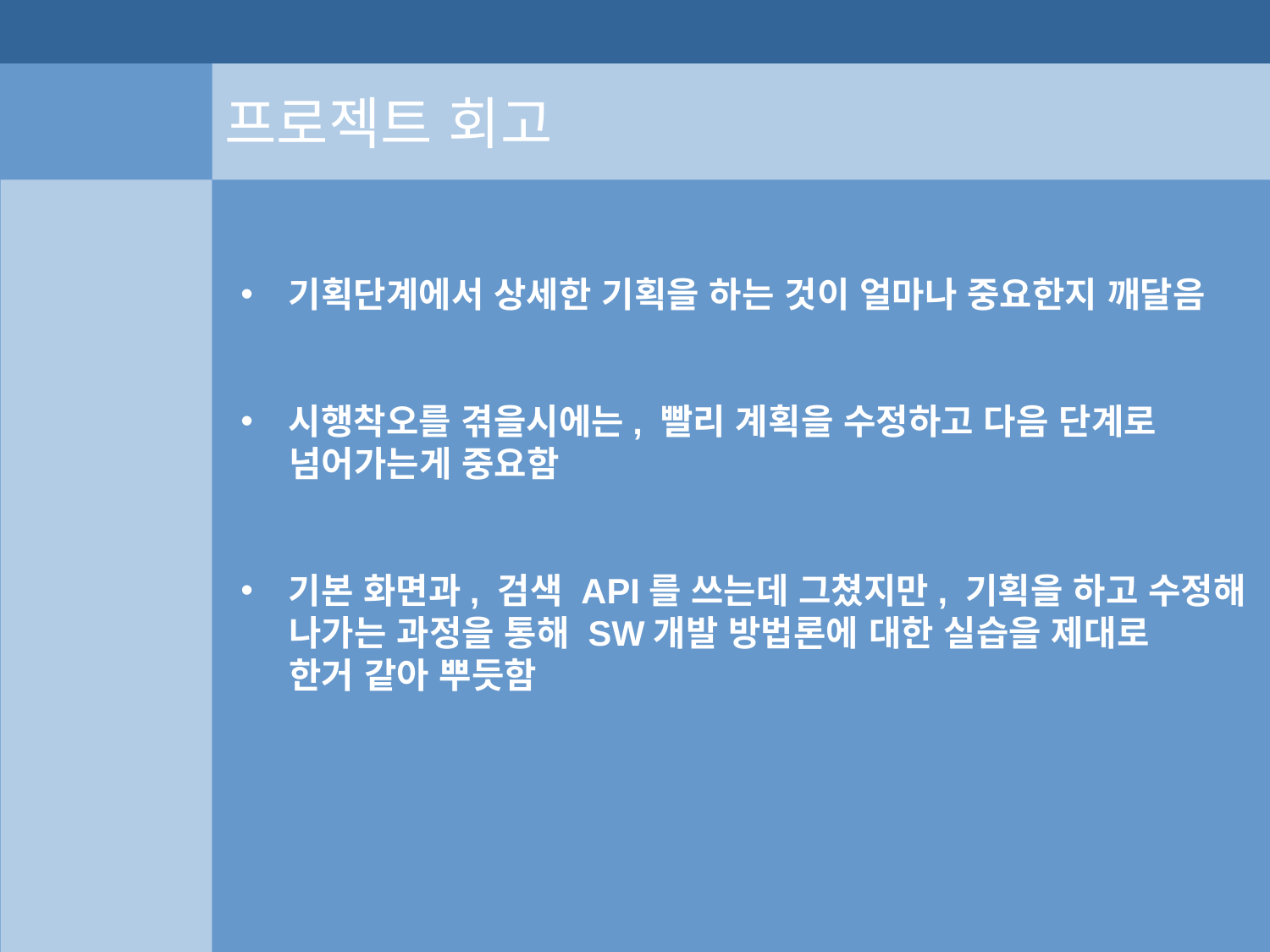

프로젝트 회고
기획단계에서 상세한 기획을 하는 것이 얼마나 중요한지 깨달음

시행착오를 겪을시에는, 빨리 계획을 수정하고 다음 단계로
    넘어가는게 중요함

기본 화면과, 검색 API를 쓰는데 그쳤지만, 기획을 하고 수정해
    나가는 과정을 통해 SW개발 방법론에 대한 실습을 제대로
    한거 같아 뿌듯함